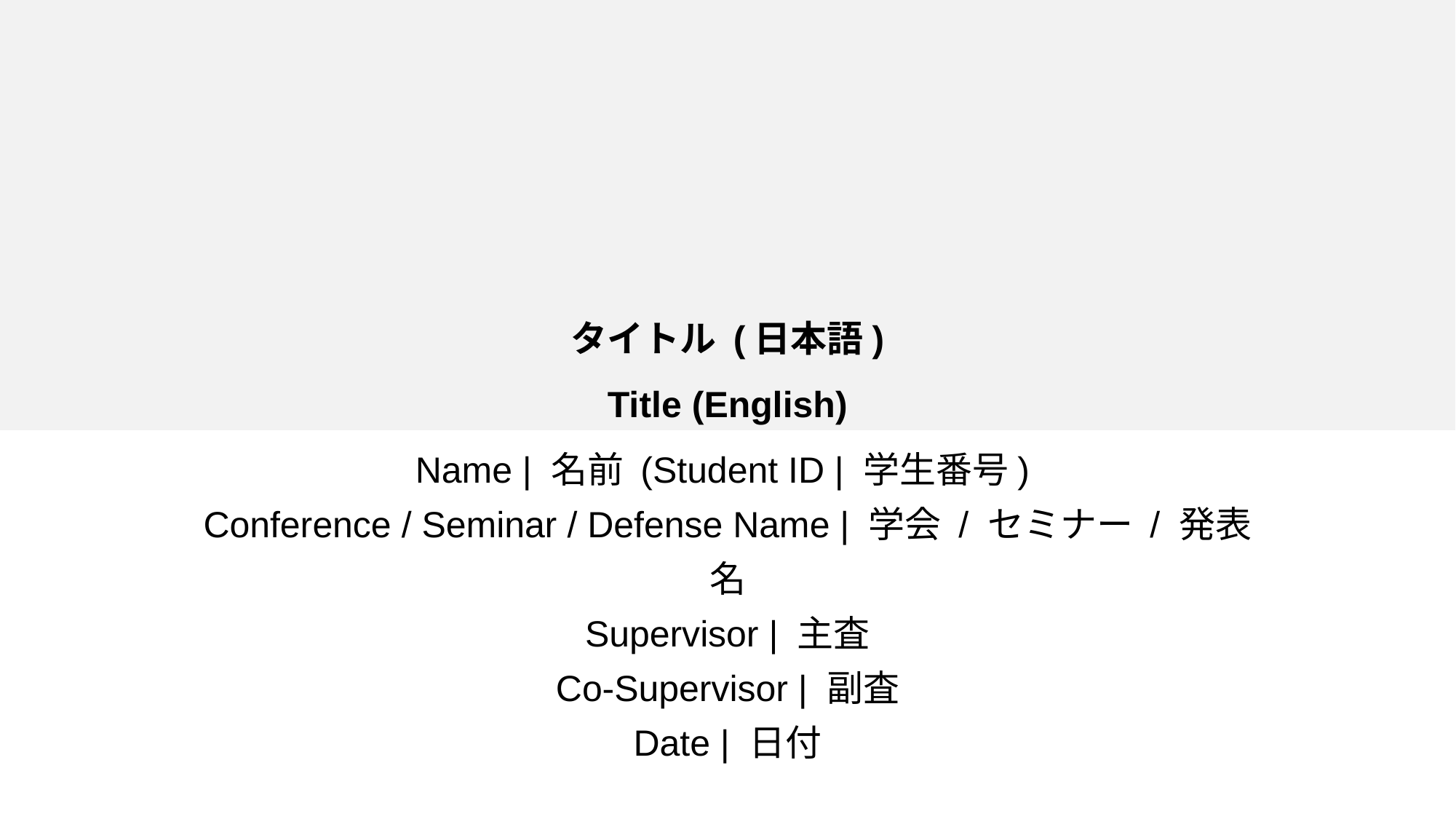

# タイトル (日本語) Title (English)
Name | 名前 (Student ID | 学生番号)
Conference / Seminar / Defense Name | 学会 / セミナー / 発表名
Supervisor | 主査
Co-Supervisor | 副査
Date | 日付